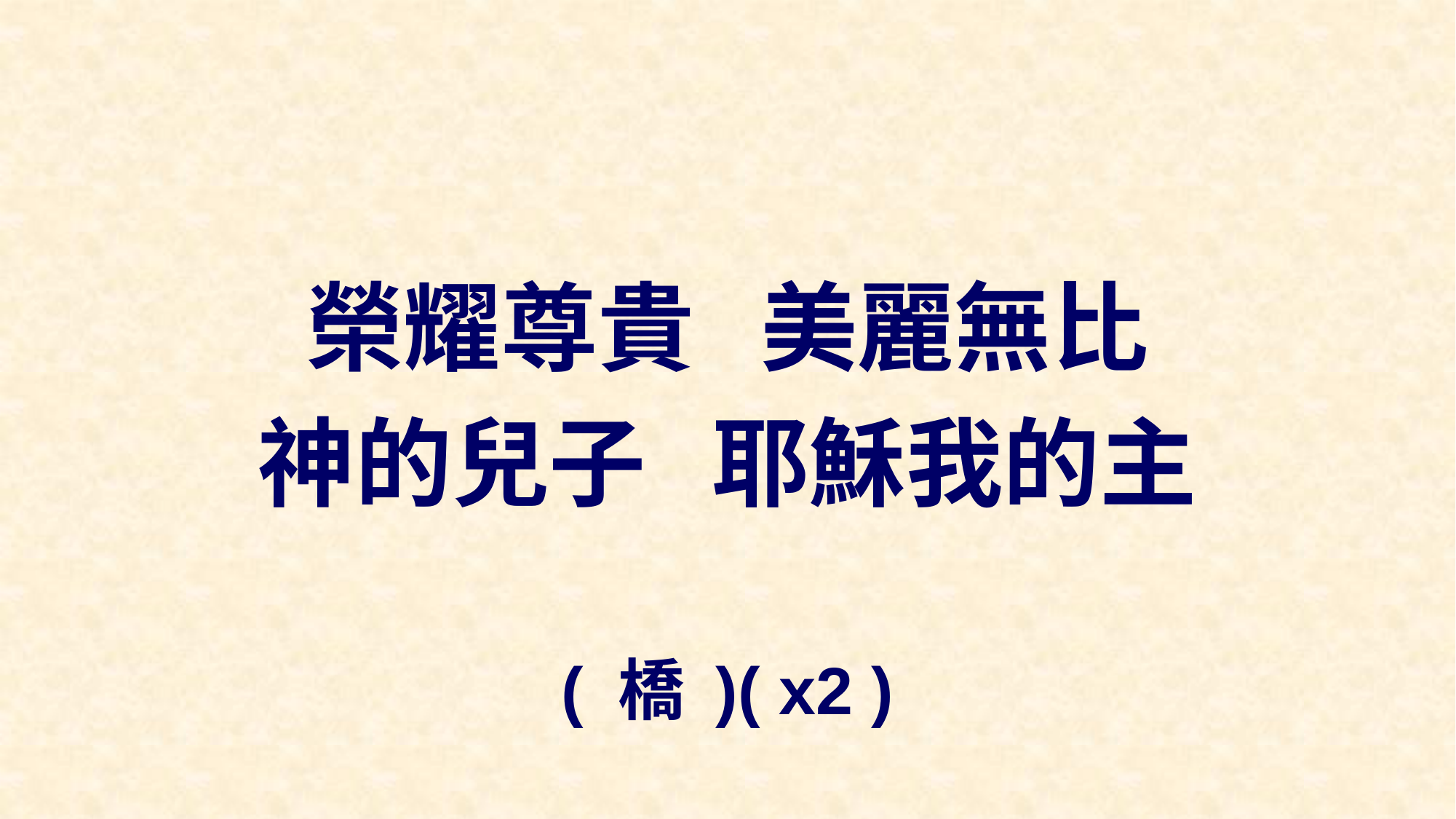

榮耀尊貴   美麗無比
神的兒子   耶穌我的主
( 橋 )( x2 )